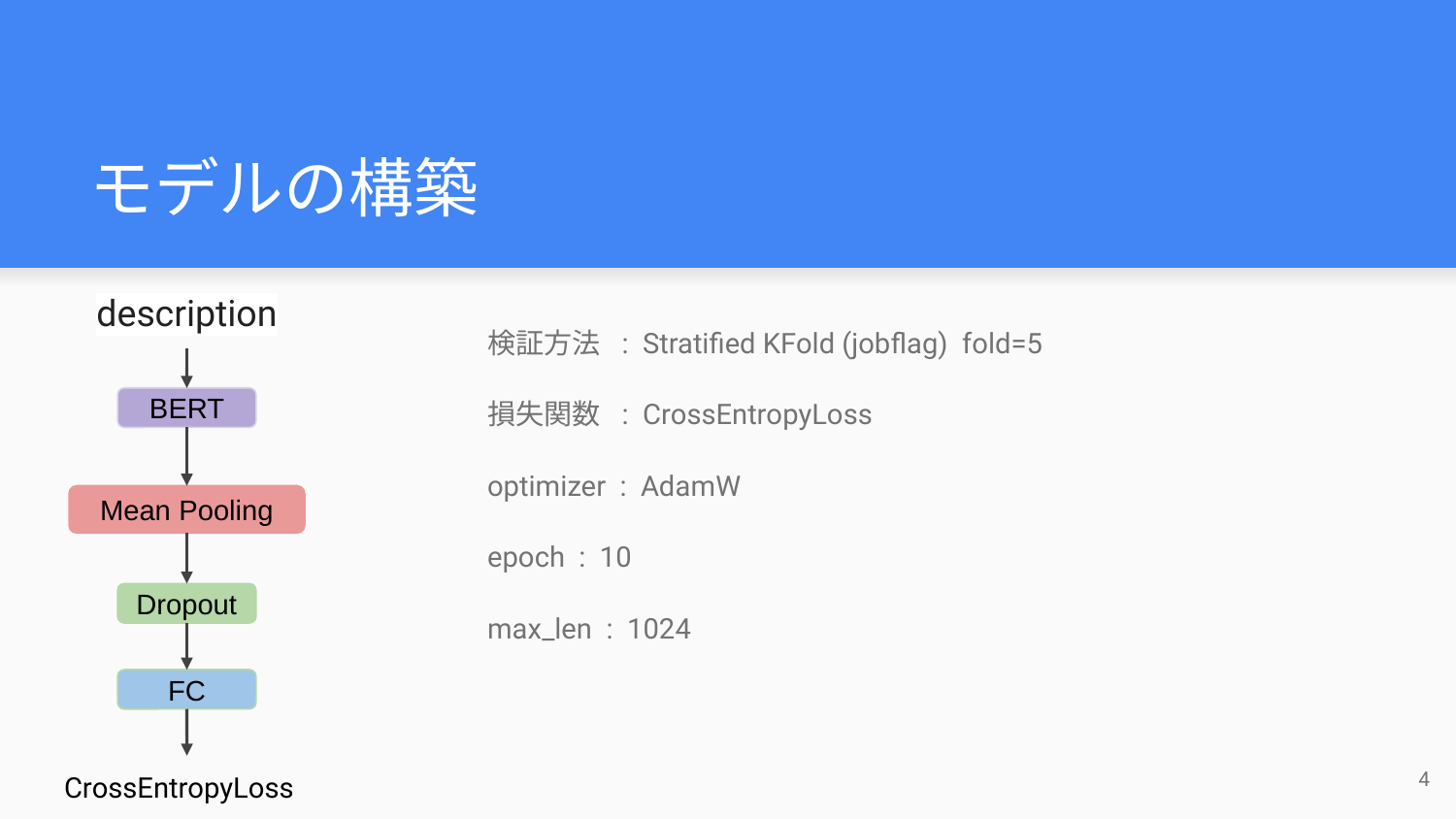

# モデルの構築
description
検証方法  :  Stratified KFold (jobflag)  fold=5
損失関数  :  CrossEntropyLoss
optimizer  :  AdamW
epoch  :  10
max_len  :  1024

BERT
Mean Pooling
Dropout
FC
4
CrossEntropyLoss